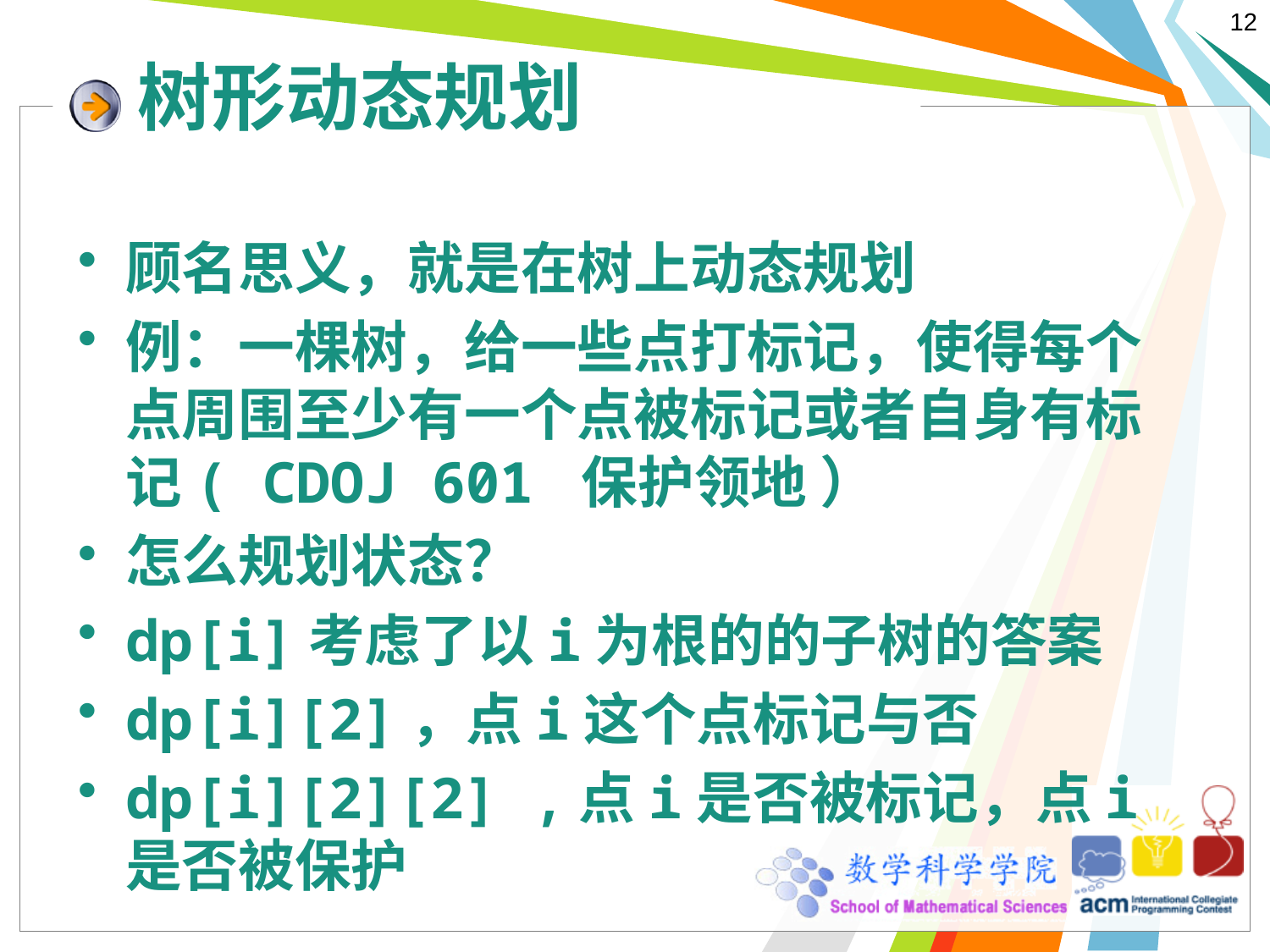

# 树形动态规划
顾名思义，就是在树上动态规划
例：一棵树，给一些点打标记，使得每个点周围至少有一个点被标记或者自身有标记( CDOJ 601 保护领地 ）
怎么规划状态？
dp[i]考虑了以i为根的的子树的答案
dp[i][2]，点i这个点标记与否
dp[i][2][2] ,点i是否被标记，点i是否被保护